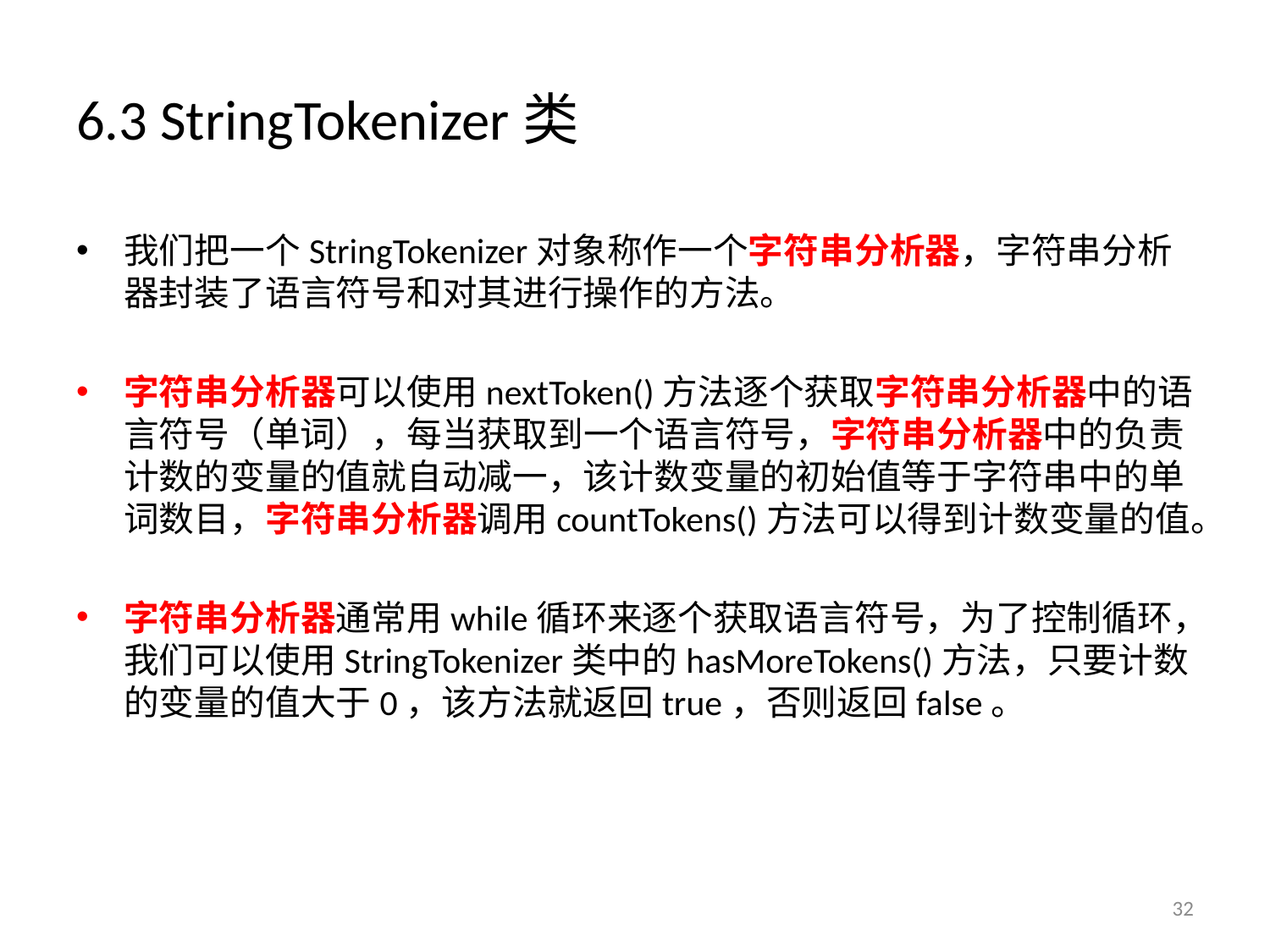

# 6.3 StringTokenizer类
我们把一个StringTokenizer对象称作一个字符串分析器，字符串分析器封装了语言符号和对其进行操作的方法。

字符串分析器可以使用nextToken()方法逐个获取字符串分析器中的语言符号（单词），每当获取到一个语言符号，字符串分析器中的负责计数的变量的值就自动减一，该计数变量的初始值等于字符串中的单词数目，字符串分析器调用countTokens()方法可以得到计数变量的值。

字符串分析器通常用while循环来逐个获取语言符号，为了控制循环，我们可以使用StringTokenizer类中的hasMoreTokens()方法，只要计数的变量的值大于0，该方法就返回true，否则返回false。
32